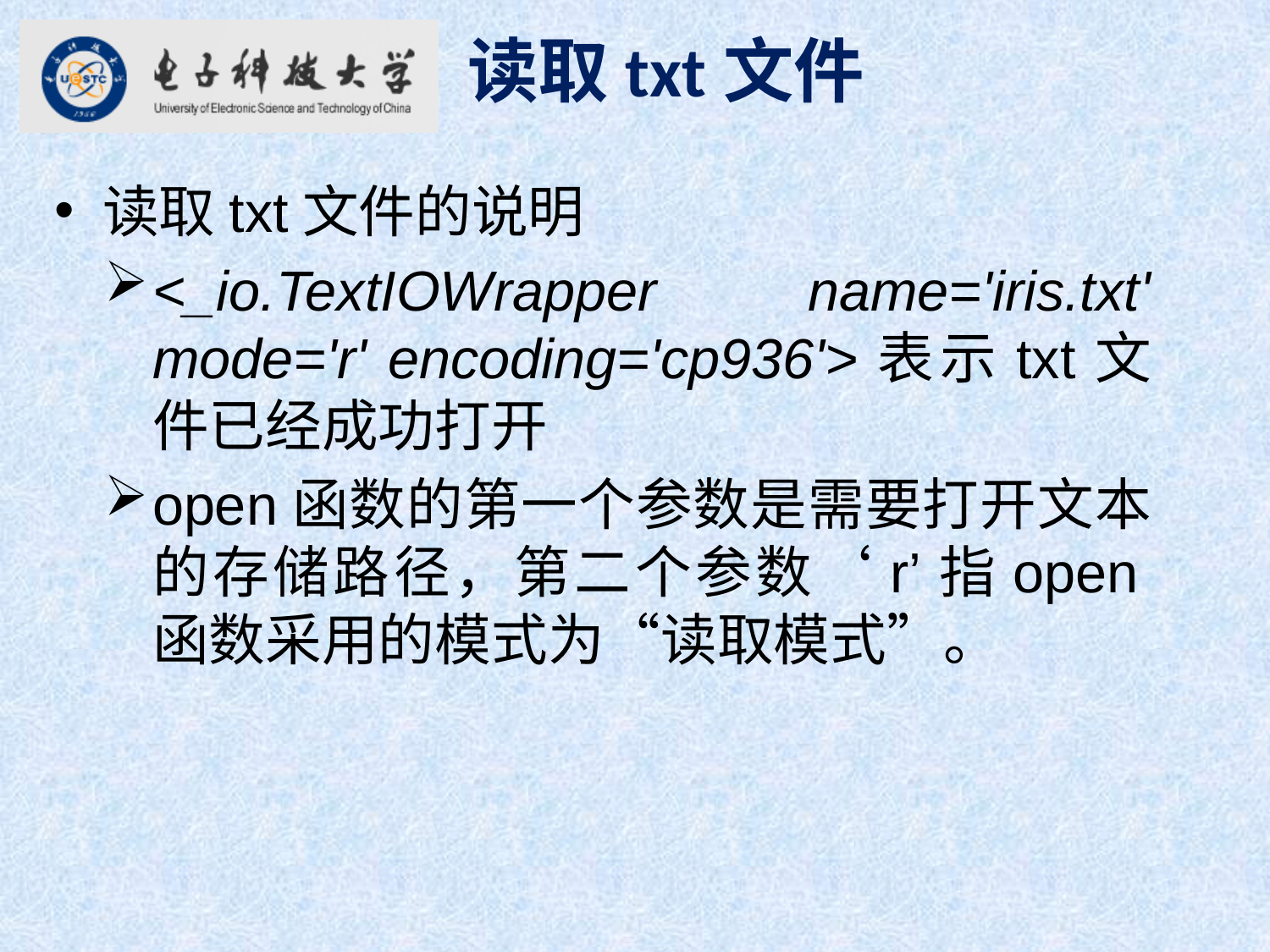

读取txt文件
读取txt文件的说明
<_io.TextIOWrapper name='iris.txt' mode='r' encoding='cp936'>表示txt文件已经成功打开
open函数的第一个参数是需要打开文本的存储路径，第二个参数‘r’指open函数采用的模式为“读取模式”。